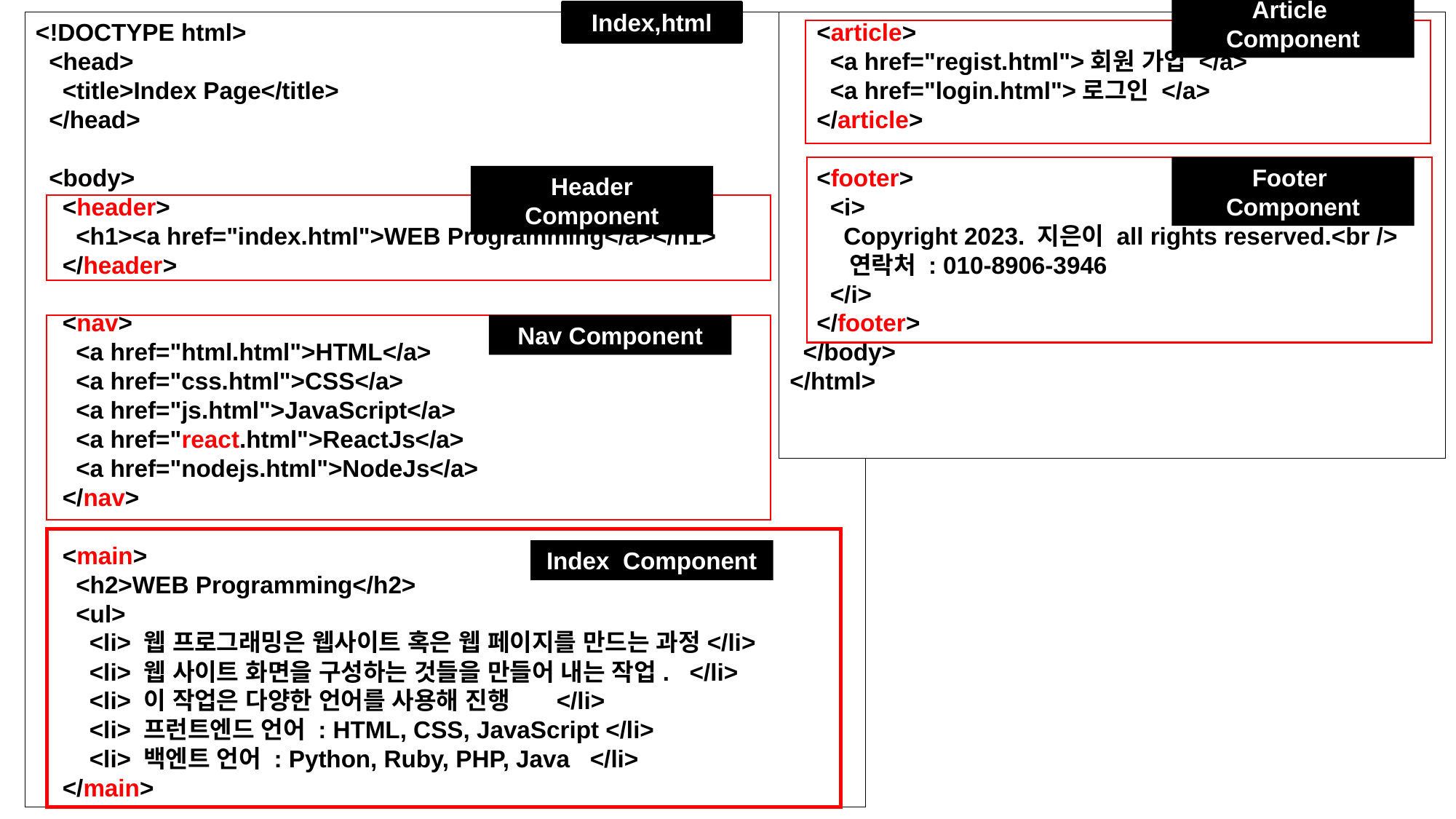

Article  Component
Index,html
<!DOCTYPE html>
  <head>
    <title>Index Page</title>
  </head>

  <body>
    <header>
      <h1><a href="index.html">WEB Programming</a></h1>
    </header>
    <nav>
      <a href="html.html">HTML</a>
      <a href="css.html">CSS</a>
      <a href="js.html">JavaScript</a>
      <a href="react.html">ReactJs</a>
      <a href="nodejs.html">NodeJs</a>
    </nav>
    <main>
      <h2>WEB Programming</h2>
      <ul>
        <li> 웹 프로그래밍은 웹사이트 혹은 웹 페이지를 만드는 과정</li>
        <li> 웹 사이트 화면을 구성하는 것들을 만들어 내는 작업.   </li>
        <li> 이 작업은 다양한 언어를 사용해 진행      </li>
        <li> 프런트엔드 언어 : HTML, CSS, JavaScript </li>
        <li> 백엔트 언어 : Python, Ruby, PHP, Java   </li>
    </main>
    <article>
      <a href="regist.html">회원 가입 </a>
      <a href="login.html">로그인 </a>
    </article>
    <footer>
      <i>
        Copyright 2023. 지은이 all rights reserved.<br />
        연락처 : 010-8906-3946
      </i>
    </footer>
  </body>
</html>

Footer  Component
Header Component

Nav Component

Index  Component